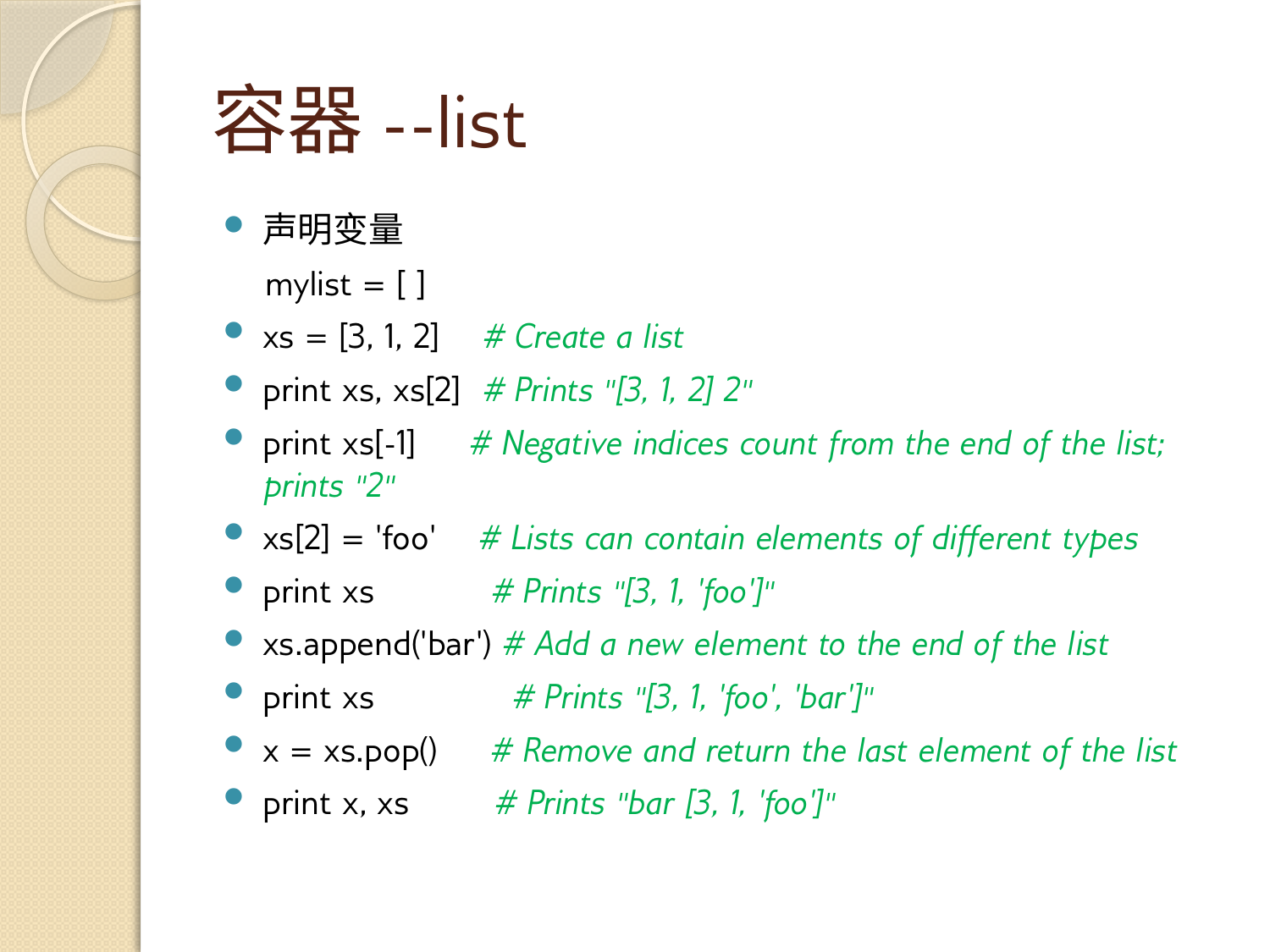

# 容器--list
声明变量
    mylist = [ ]
xs = [3, 1, 2]    # Create a list
print xs, xs[2]  # Prints "[3, 1, 2] 2"
print xs[-1]     # Negative indices count from the end of the list; prints "2"
xs[2] = 'foo'    # Lists can contain elements of different types
print xs           # Prints "[3, 1, 'foo']"
xs.append('bar') # Add a new element to the end of the list
print xs             # Prints "[3, 1, 'foo', 'bar']"
x = xs.pop()     # Remove and return the last element of the list
print x, xs        # Prints "bar [3, 1, 'foo']"